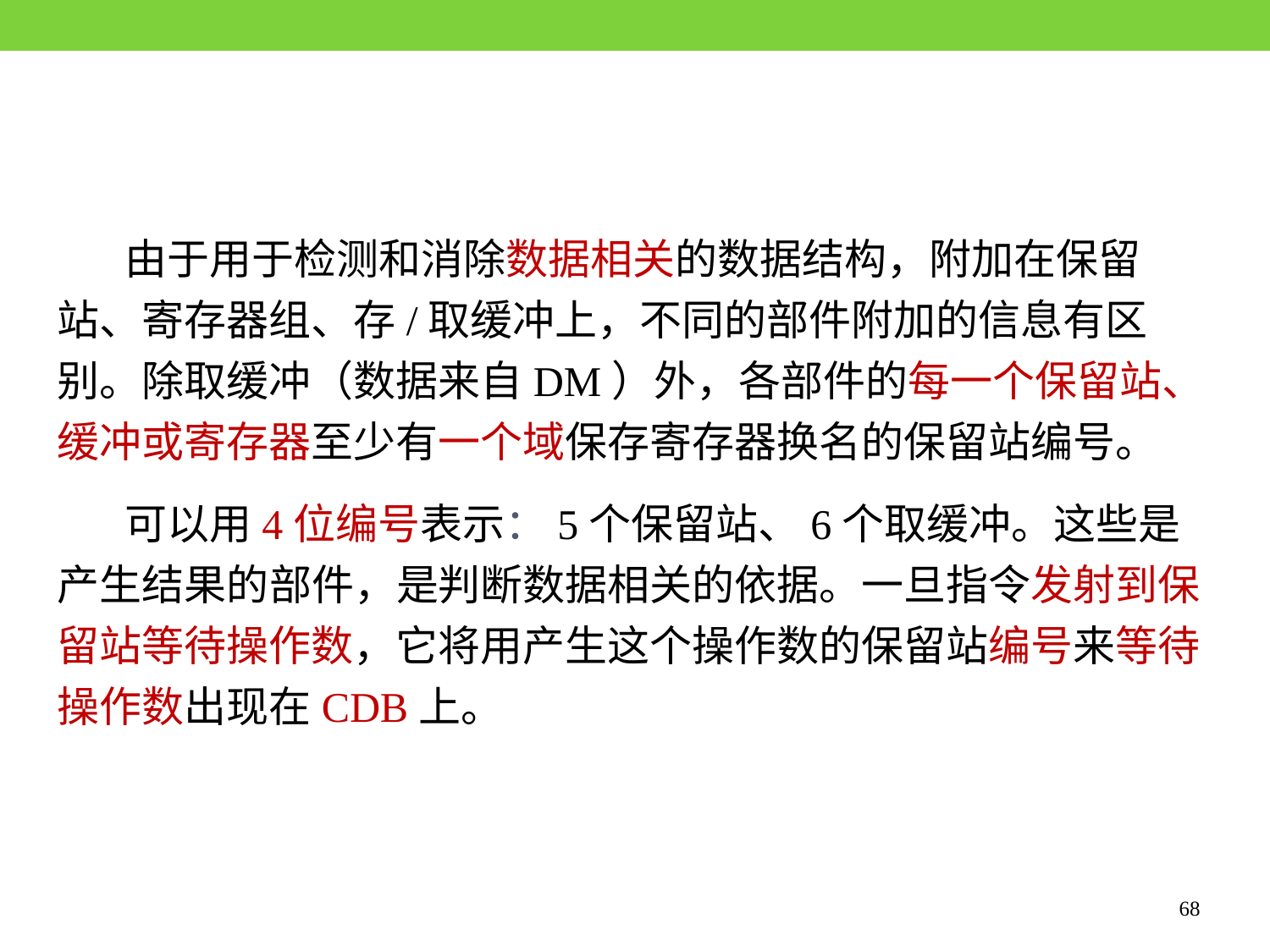

由于用于检测和消除数据相关的数据结构，附加在保留站、寄存器组、存/取缓冲上，不同的部件附加的信息有区别。除取缓冲（数据来自DM）外，各部件的每一个保留站、缓冲或寄存器至少有一个域保存寄存器换名的保留站编号。
      可以用4位编号表示：5个保留站、6个取缓冲。这些是产生结果的部件，是判断数据相关的依据。一旦指令发射到保留站等待操作数，它将用产生这个操作数的保留站编号来等待操作数出现在CDB上。

68